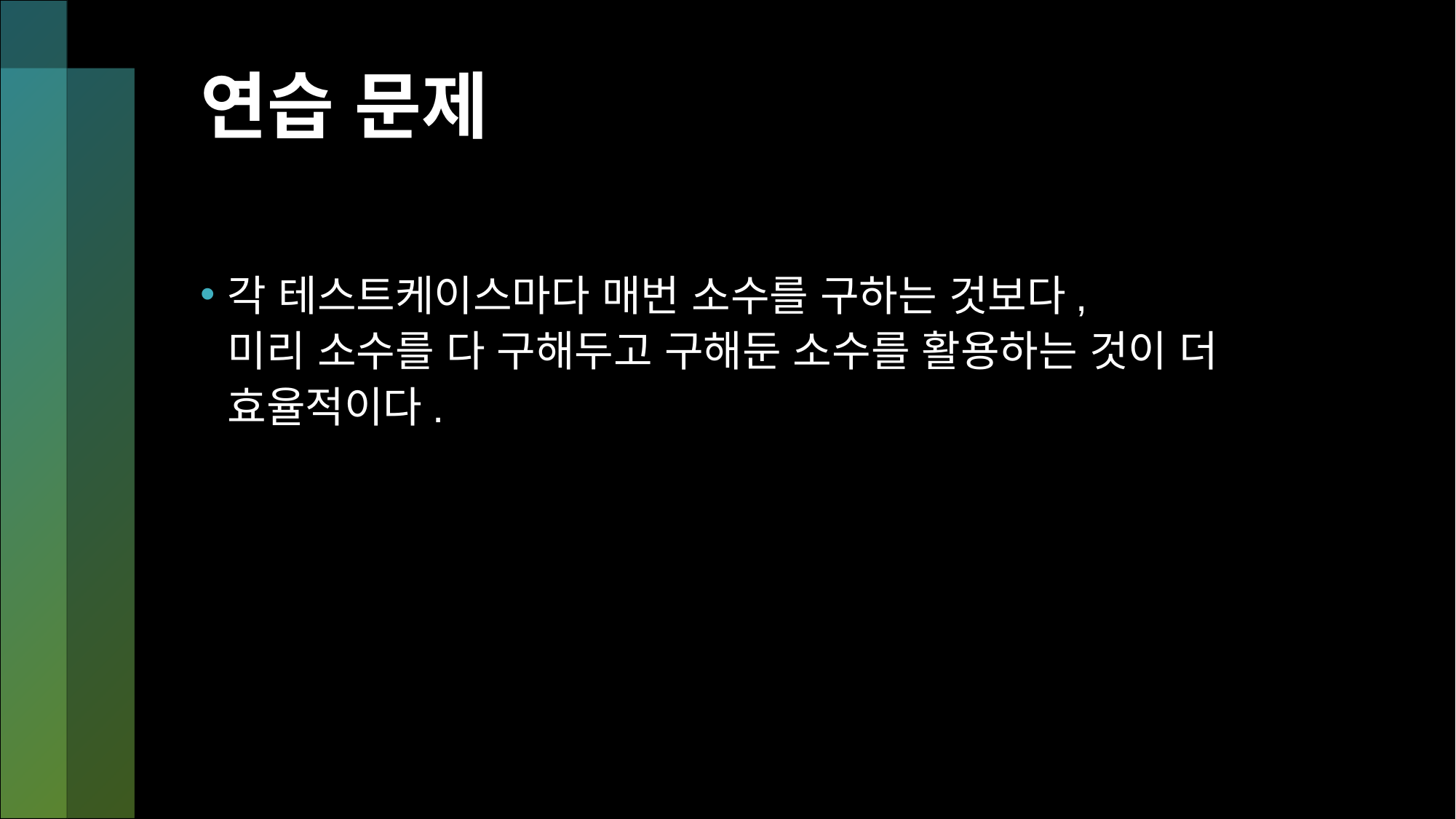

# 연습 문제
각 테스트케이스마다 매번 소수를 구하는 것보다,
미리 소수를 다 구해두고 구해둔 소수를 활용하는 것이 더 효율적이다.